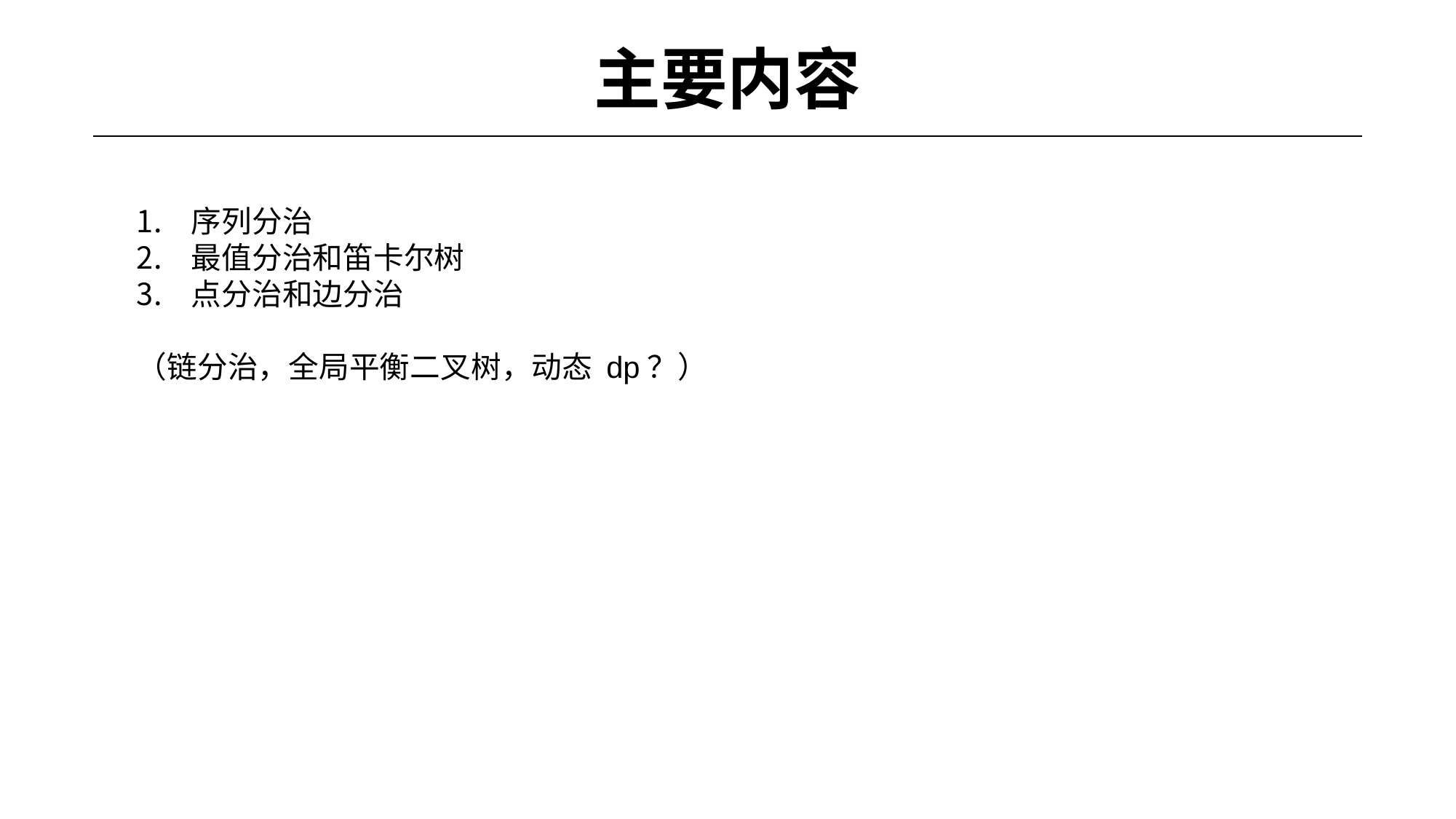

# 主要内容
序列分治
最值分治和笛卡尔树
点分治和边分治

（链分治，全局平衡二叉树，动态 dp？）